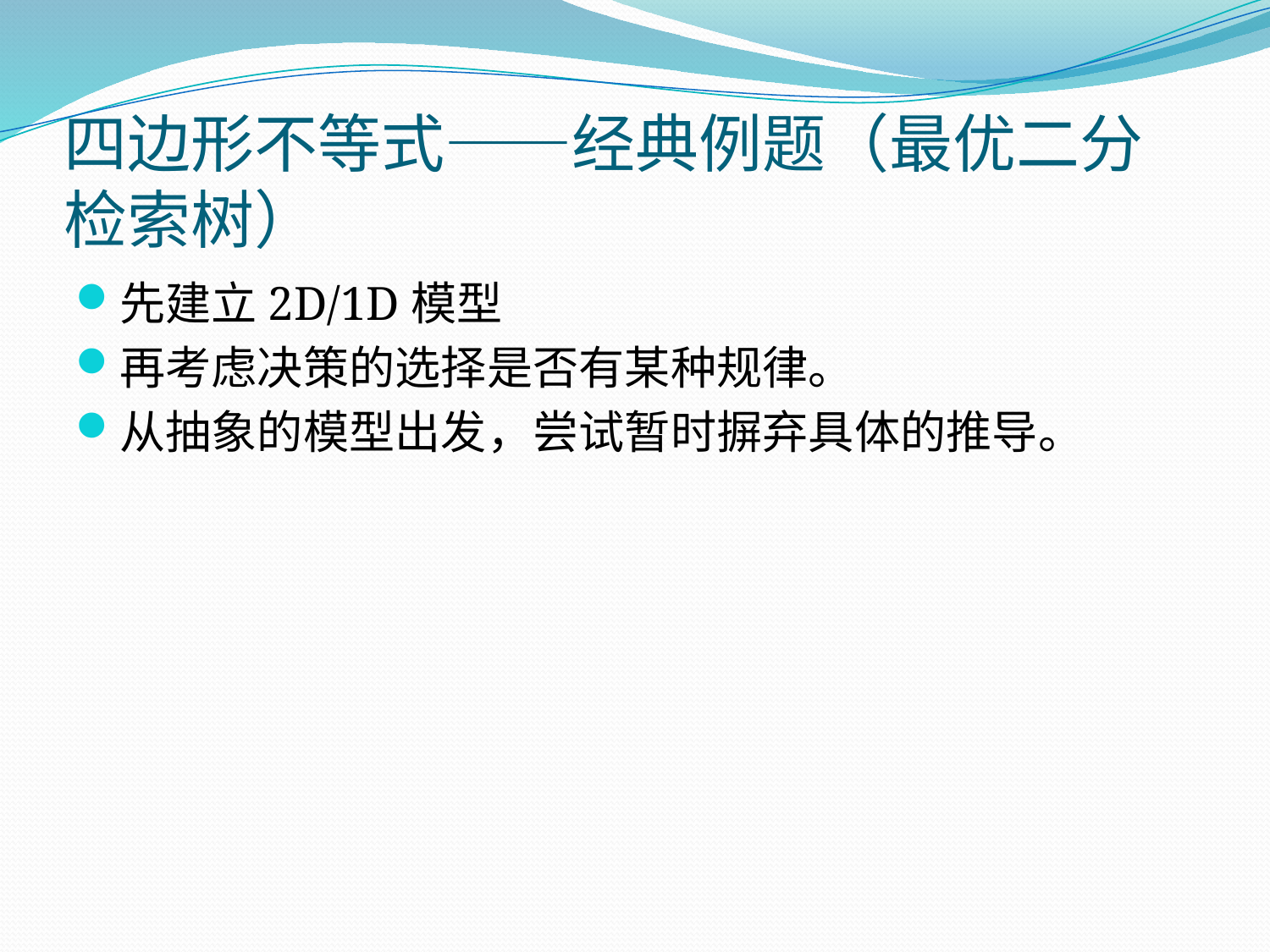

# 四边形不等式——经典例题（最优二分检索树）
先建立2D/1D模型
再考虑决策的选择是否有某种规律。
从抽象的模型出发，尝试暂时摒弃具体的推导。